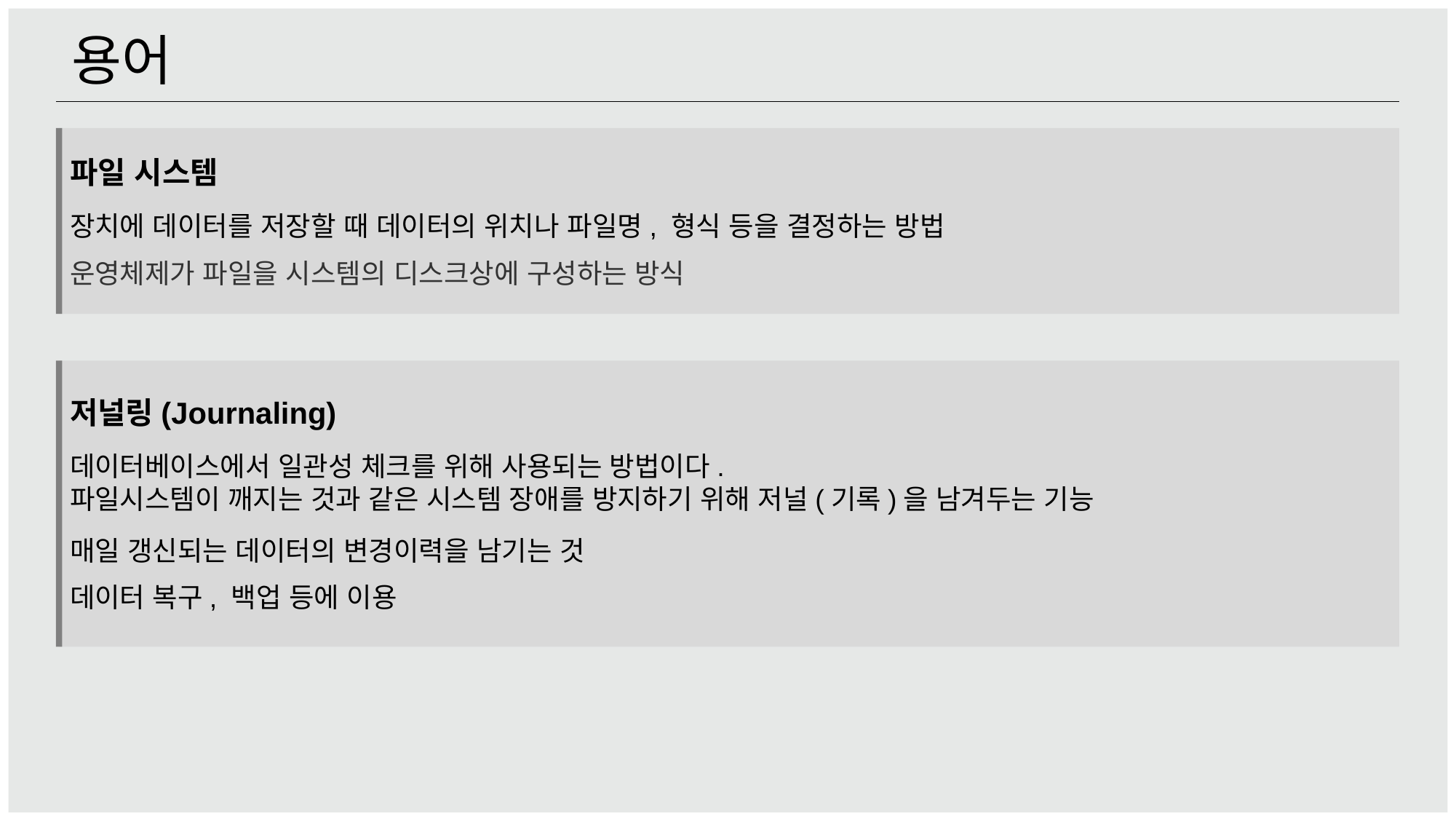

용어

파일 시스템

장치에 데이터를 저장할 때 데이터의 위치나 파일명, 형식 등을 결정하는 방법

운영체제가 파일을 시스템의 디스크상에 구성하는 방식

저널링(Journaling)

데이터베이스에서 일관성 체크를 위해 사용되는 방법이다.
파일시스템이 깨지는 것과 같은 시스템 장애를 방지하기 위해 저널(기록)을 남겨두는 기능

매일 갱신되는 데이터의 변경이력을 남기는 것

데이터 복구, 백업 등에 이용